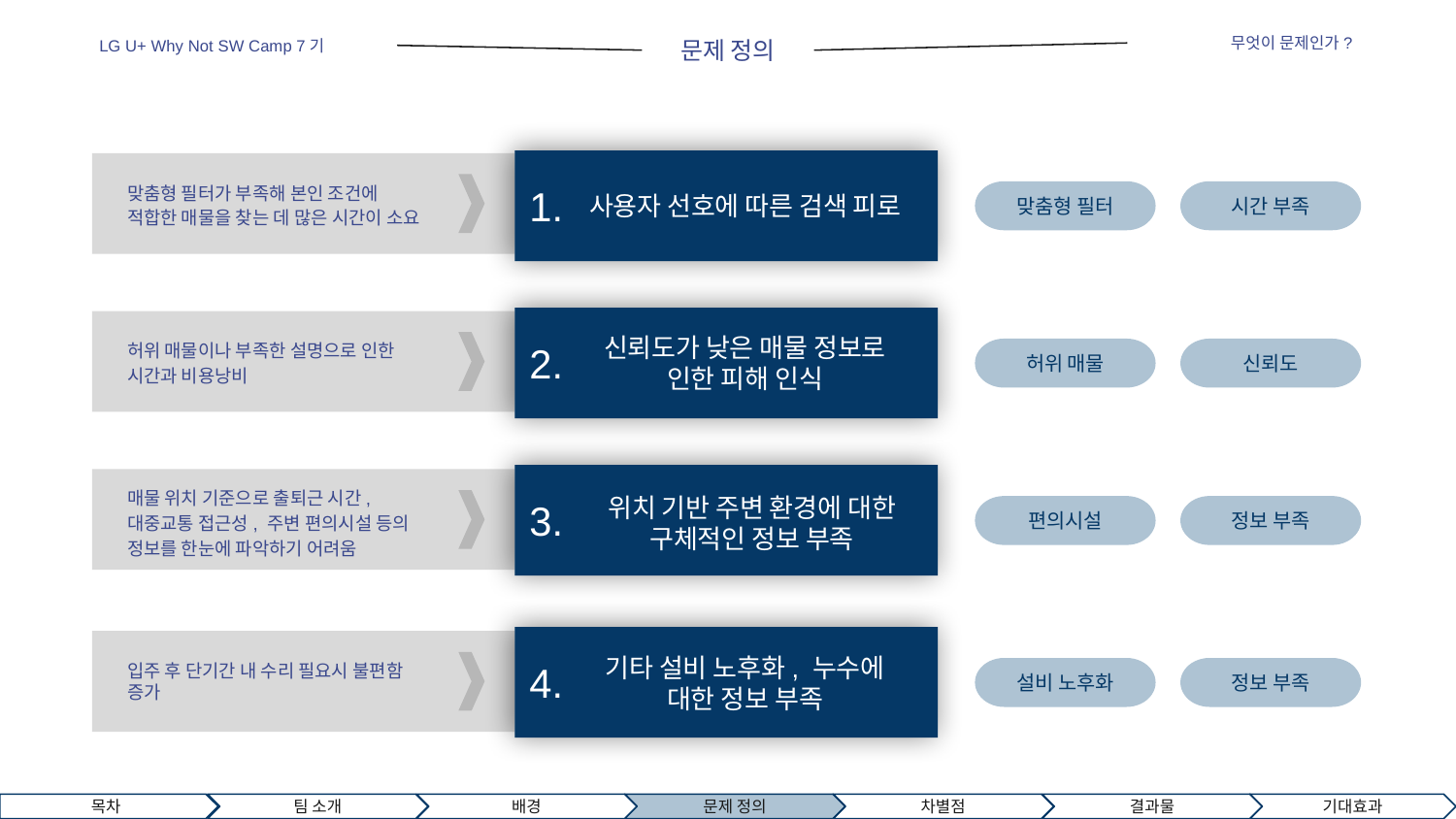

문제 정의
무엇이 문제인가?
LG U+ Why Not SW Camp 7기
1.

맞춤형 필터가 부족해 본인 조건에 적합한 매물을 찾는 데 많은 시간이 소요

사용자 선호에 따른 검색 피로
맞춤형 필터
시간 부족
2.

허위 매물이나 부족한 설명으로 인한 시간과 비용낭비
신뢰도가 낮은 매물 정보로 인한 피해 인식

허위 매물
신뢰도
3.

매물 위치 기준으로 출퇴근 시간, 대중교통 접근성, 주변 편의시설 등의 정보를 한눈에 파악하기 어려움
위치 기반 주변 환경에 대한 구체적인 정보 부족

편의시설
정보 부족
4.

기타 설비 노후화, 누수에 대한 정보 부족
입주 후 단기간 내 수리 필요시 불편함 증가

설비 노후화
정보 부족
목차
팀 소개
배경
문제 정의
차별점
결과물
기대효과